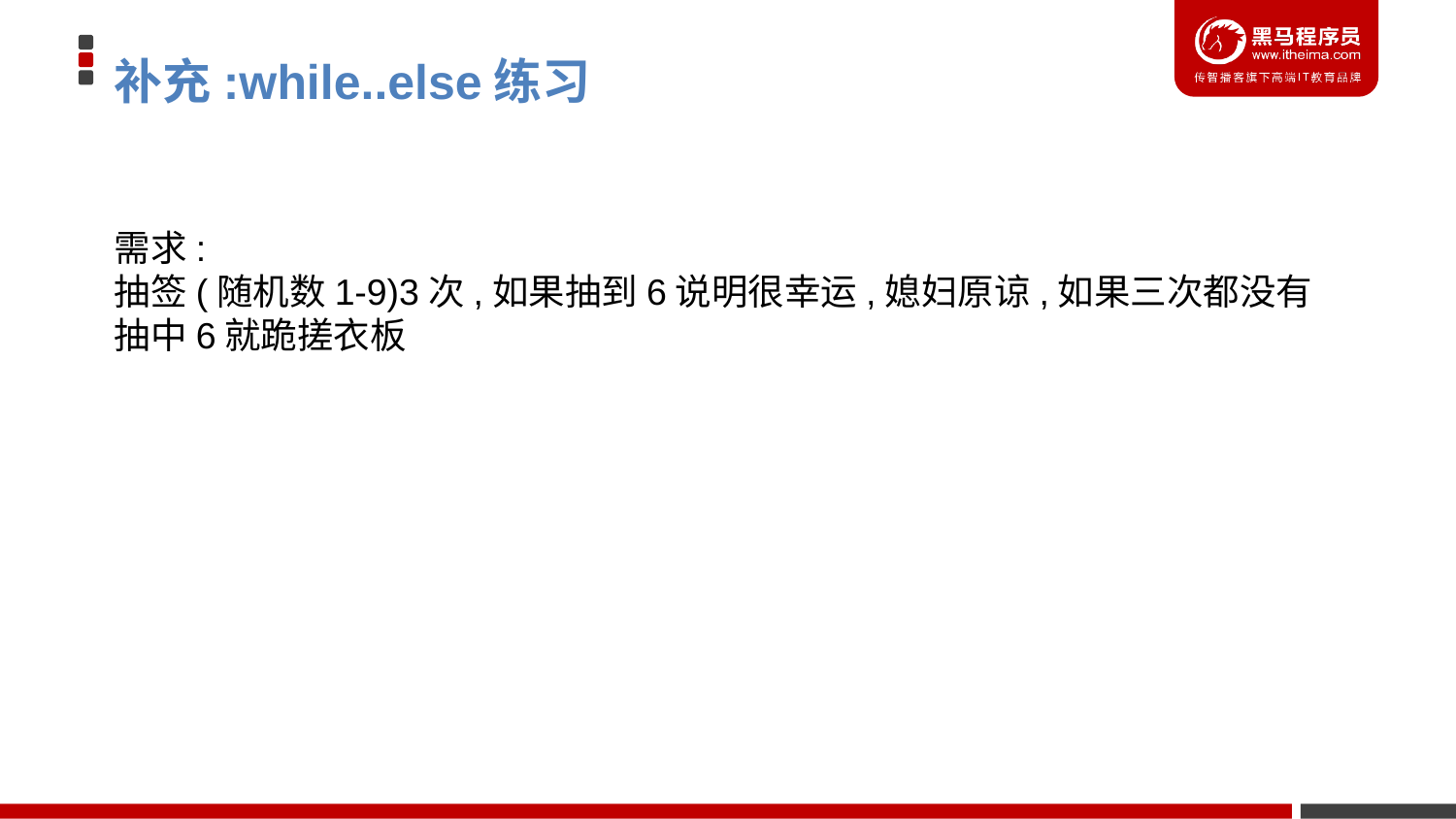

# 补充:while..else练习
需求:
抽签(随机数1-9)3次,如果抽到6说明很幸运,媳妇原谅,如果三次都没有抽中6就跪搓衣板